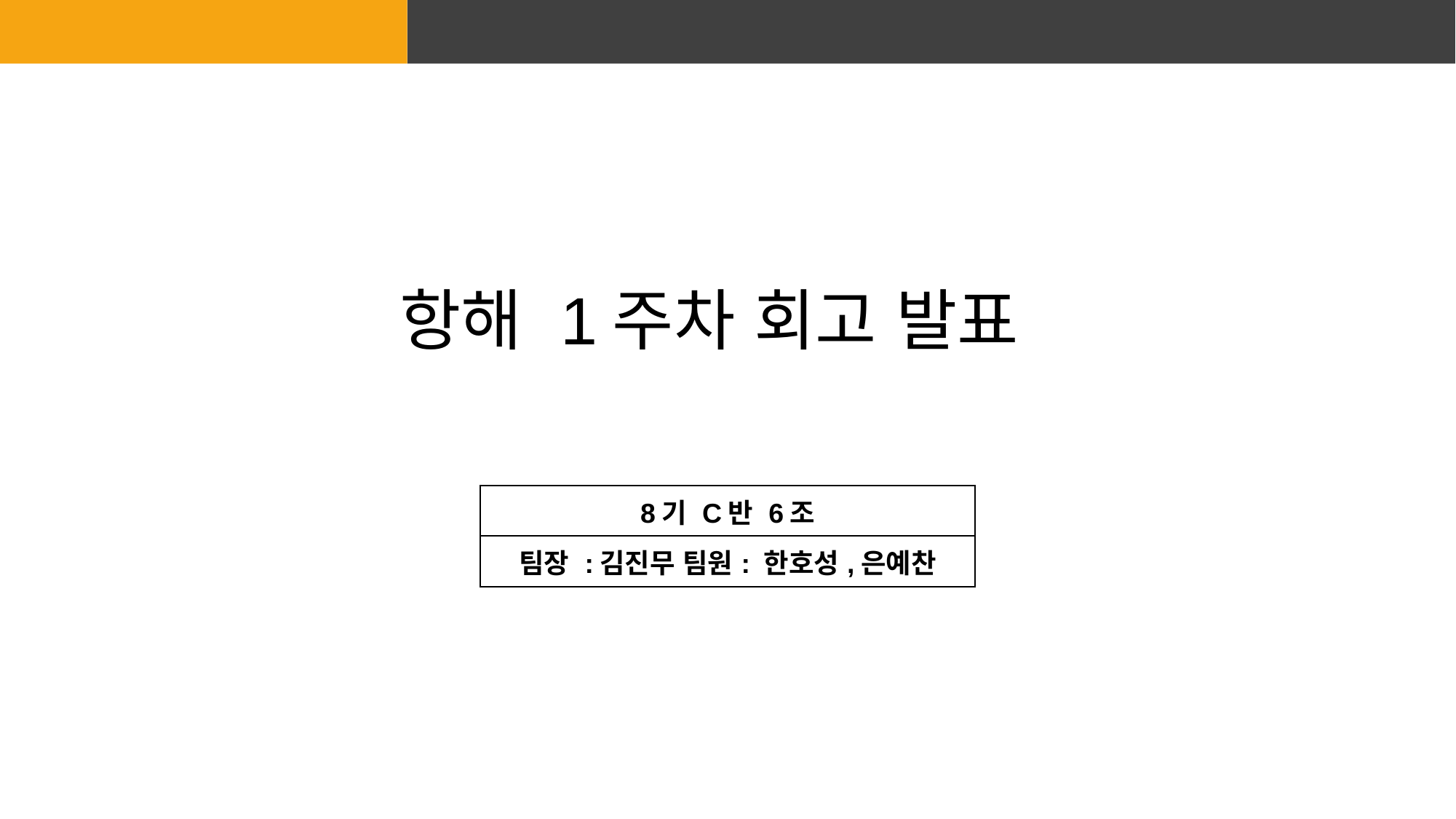

항해 1주차 회고 발표
| 8기 C반 6조 |
| --- |
| 팀장 :김진무 팀원: 한호성,은예찬 |